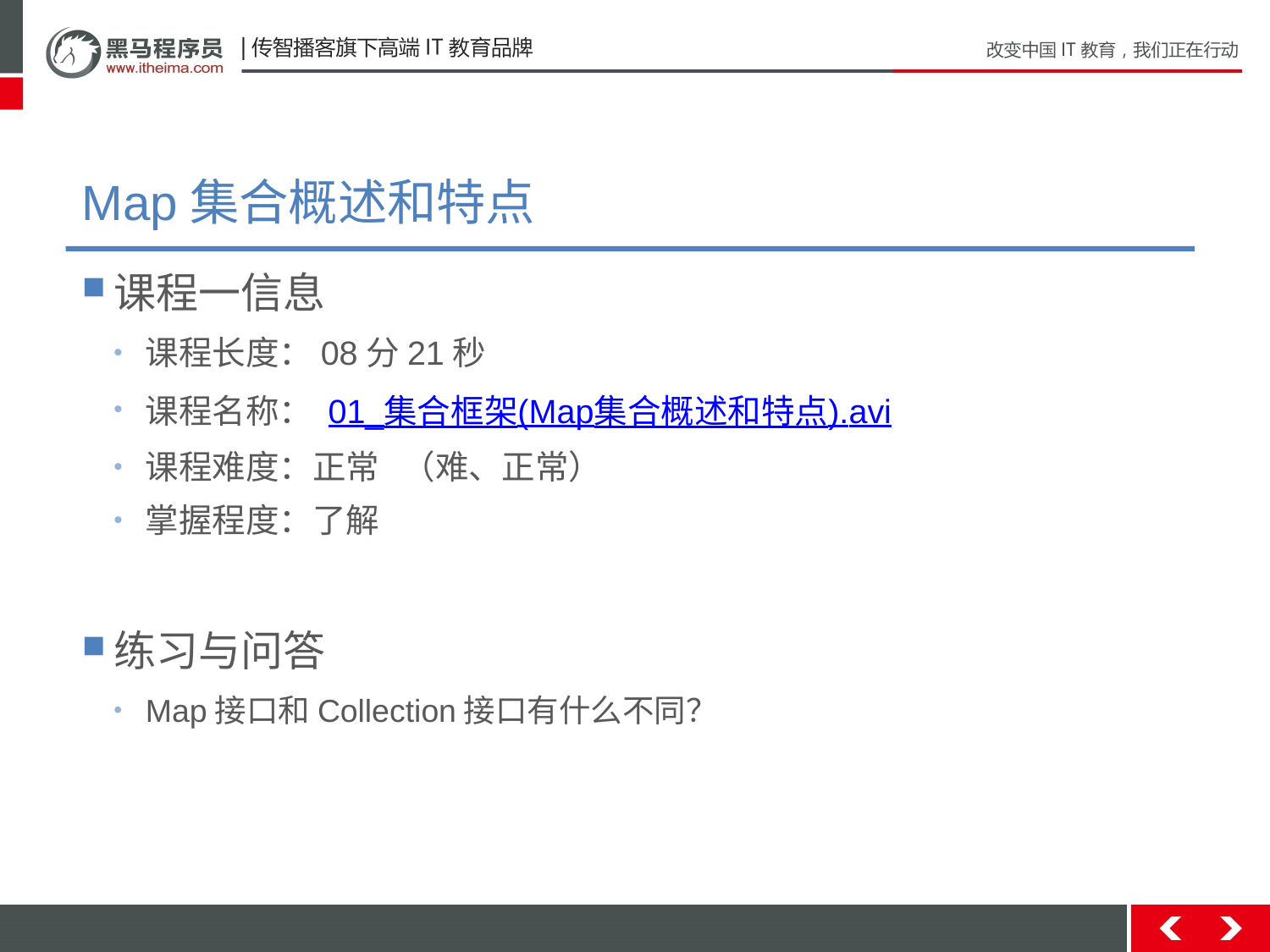

# Map集合概述和特点
课程一信息
课程长度：08分21秒
课程名称： 01_集合框架(Map集合概述和特点).avi
课程难度：正常   （难、正常）
掌握程度：了解

练习与问答
Map接口和Collection接口有什么不同？